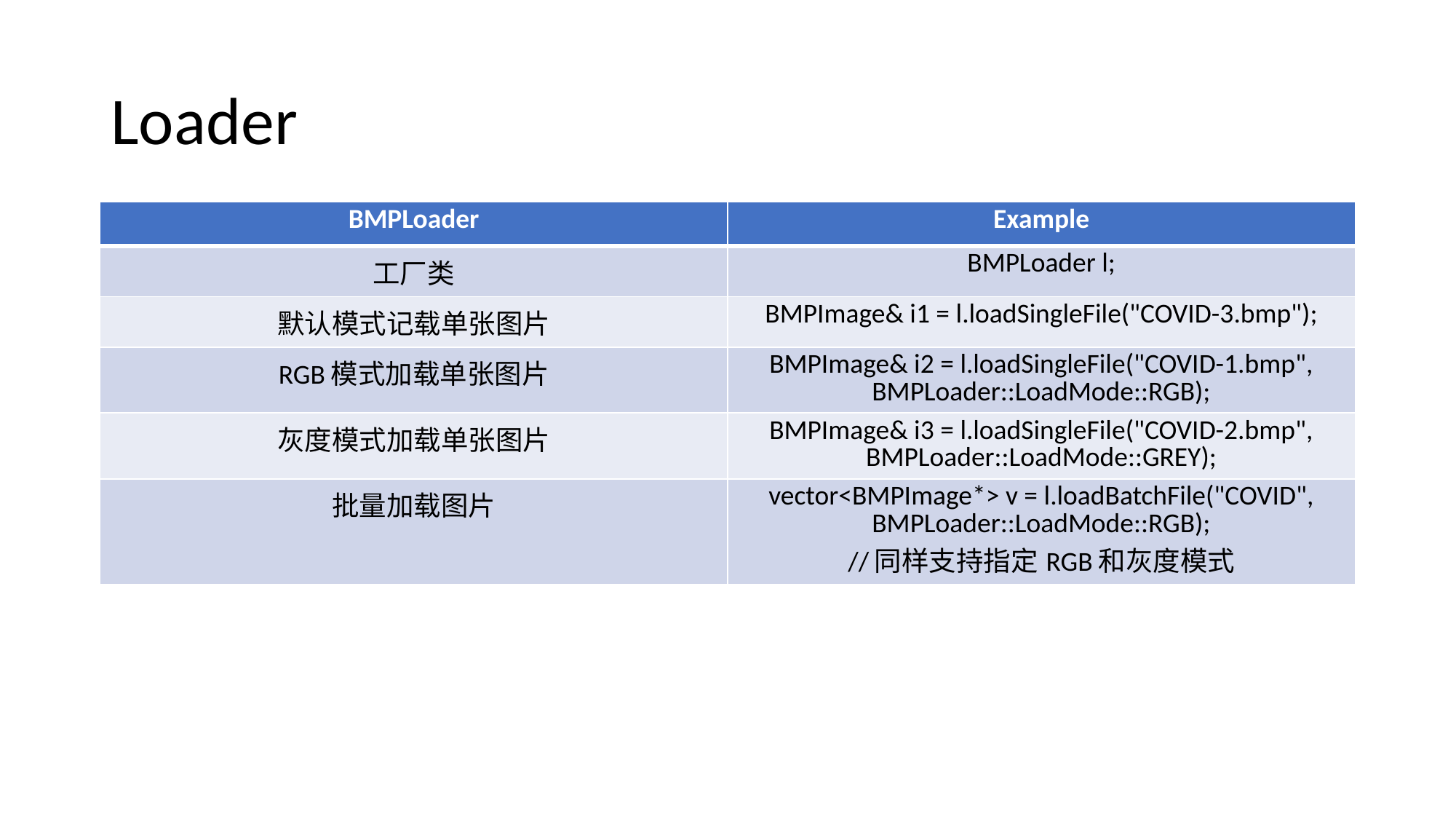

# Loader
| BMPLoader | Example |
| --- | --- |
| 工厂类 | BMPLoader l; |
| 默认模式记载单张图片 | BMPImage& i1 = l.loadSingleFile("COVID-3.bmp"); |
| RGB模式加载单张图片 | BMPImage& i2 = l.loadSingleFile("COVID-1.bmp", BMPLoader::LoadMode::RGB); |
| 灰度模式加载单张图片 | BMPImage& i3 = l.loadSingleFile("COVID-2.bmp", BMPLoader::LoadMode::GREY); |
| 批量加载图片 | vector<BMPImage\*> v = l.loadBatchFile("COVID", BMPLoader::LoadMode::RGB); //同样支持指定RGB和灰度模式 |